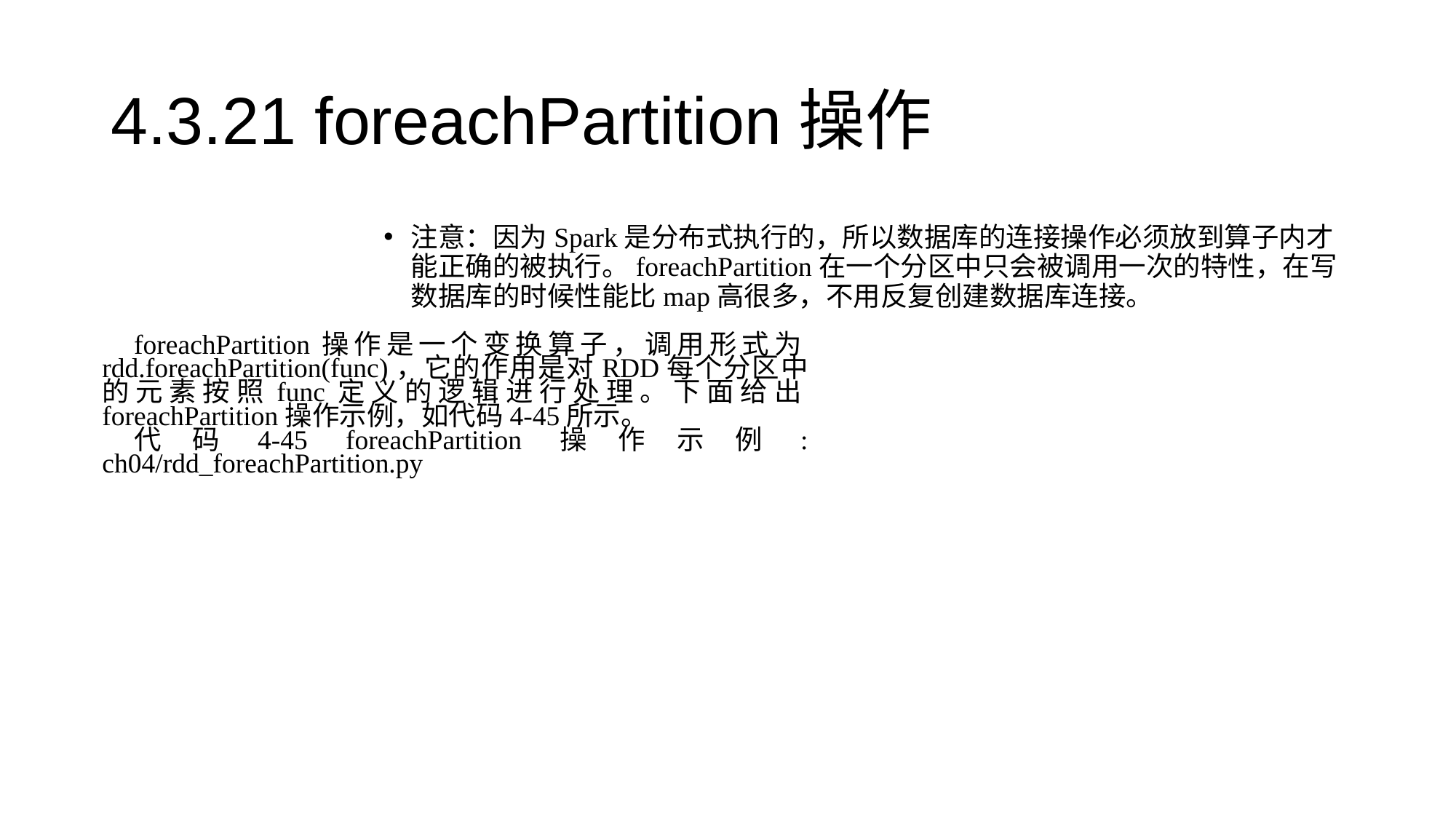

# 4.3.21 foreachPartition操作
注意：因为Spark是分布式执行的，所以数据库的连接操作必须放到算子内才能正确的被执行。foreachPartition在一个分区中只会被调用一次的特性，在写数据库的时候性能比map高很多，不用反复创建数据库连接。
foreachPartition操作是一个变换算子，调用形式为rdd.foreachPartition(func)，它的作用是对RDD每个分区中的元素按照func定义的逻辑进行处理。下面给出foreachPartition操作示例，如代码4-45所示。
代码4-45 foreachPartition操作示例: ch04/rdd_foreachPartition.py